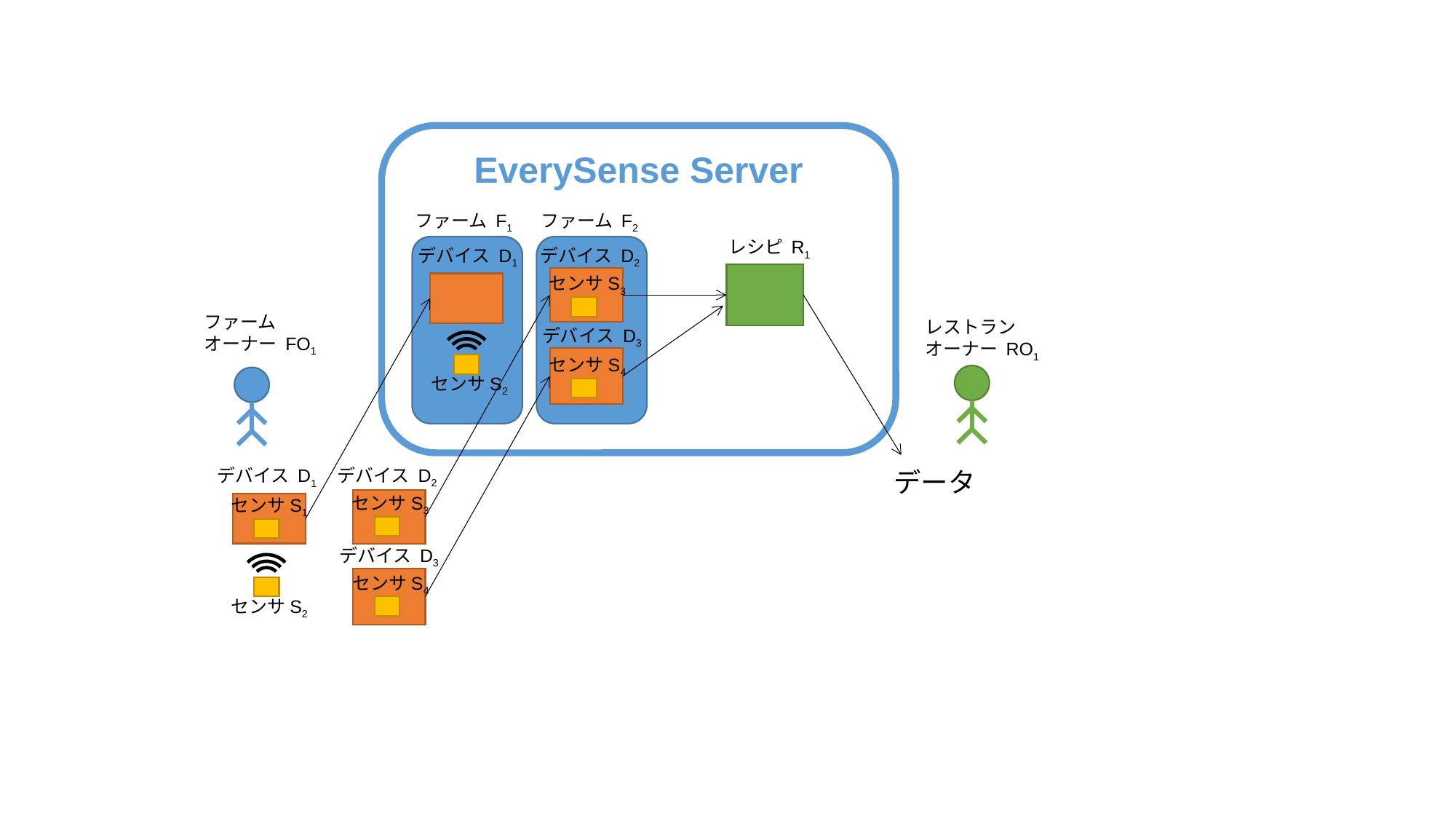

EverySense Server
ファーム F2
ファーム F1
レシピ R1

デバイス D2
デバイス D1

センサS3

ファーム
オーナー FO1
レストラン
オーナー RO1
デバイス D3

センサS4

センサS2

デバイス D2
デバイス D1
データ
センサS3
センサS1

デバイス D3

センサS4

センサS2